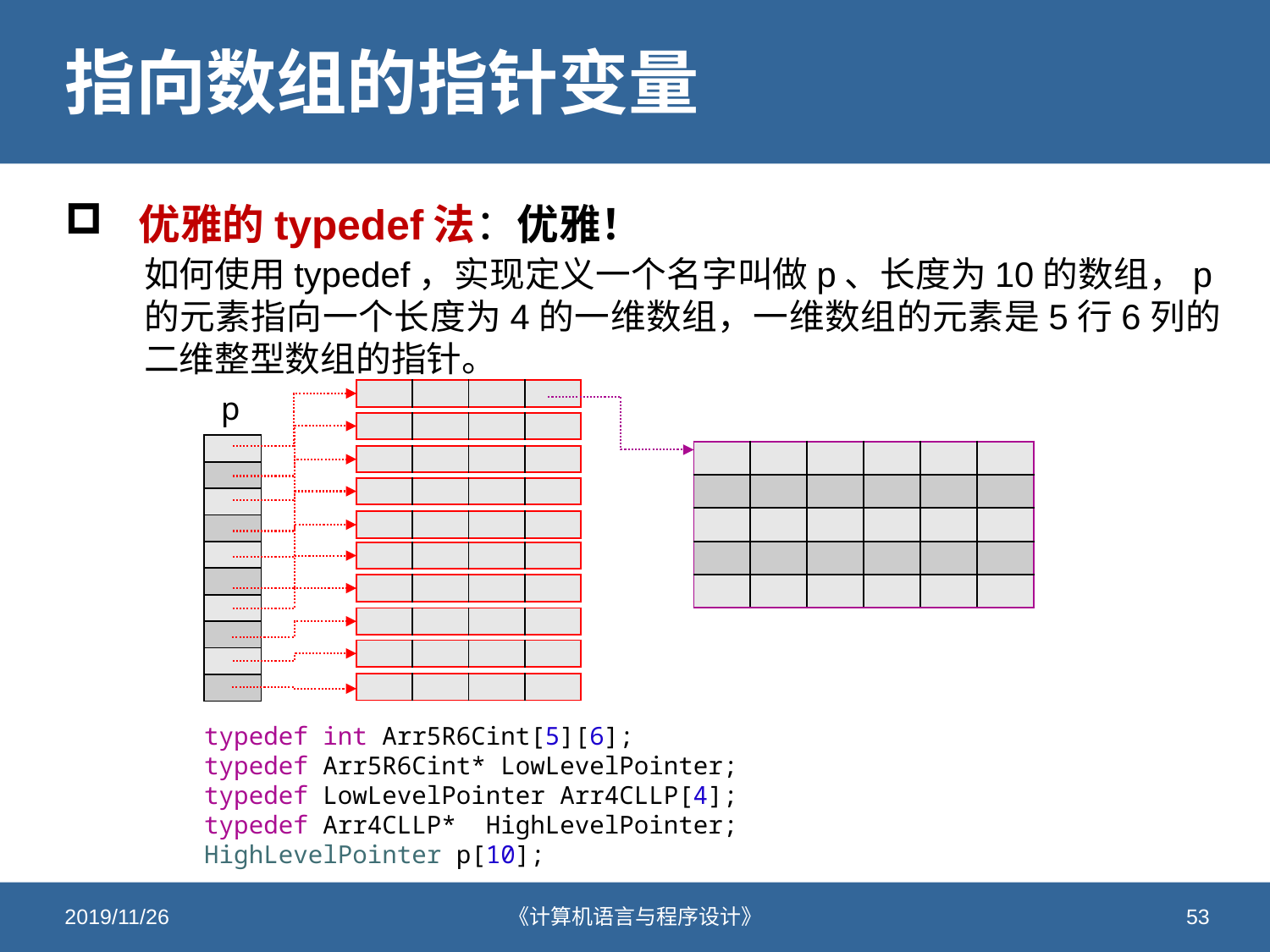

# 指向数组的指针变量
优雅的typedef法：优雅！
如何使用typedef，实现定义一个名字叫做p、长度为10的数组，p的元素指向一个长度为4的一维数组，一维数组的元素是5行6列的二维整型数组的指针。
|  |  |  |  |
| --- | --- | --- | --- |
p
|  |  |  |  |
| --- | --- | --- | --- |
|  |
| --- |
|  |
|  |
|  |
|  |
|  |
|  |
|  |
|  |
|  |
|  |  |  |  |  |  |
| --- | --- | --- | --- | --- | --- |
|  |  |  |  |  |  |
|  |  |  |  |  |  |
|  |  |  |  |  |  |
|  |  |  |  |  |  |
|  |  |  |  |
| --- | --- | --- | --- |
|  |  |  |  |
| --- | --- | --- | --- |
|  |  |  |  |
| --- | --- | --- | --- |
|  |  |  |  |
| --- | --- | --- | --- |
|  |  |  |  |
| --- | --- | --- | --- |
|  |  |  |  |
| --- | --- | --- | --- |
|  |  |  |  |
| --- | --- | --- | --- |
|  |  |  |  |
| --- | --- | --- | --- |
typedef int Arr5R6Cint[5][6];
typedef Arr5R6Cint* LowLevelPointer;
typedef LowLevelPointer Arr4CLLP[4];
typedef Arr4CLLP*  HighLevelPointer;
HighLevelPointer p[10];
2019/11/26
《计算机语言与程序设计》
53